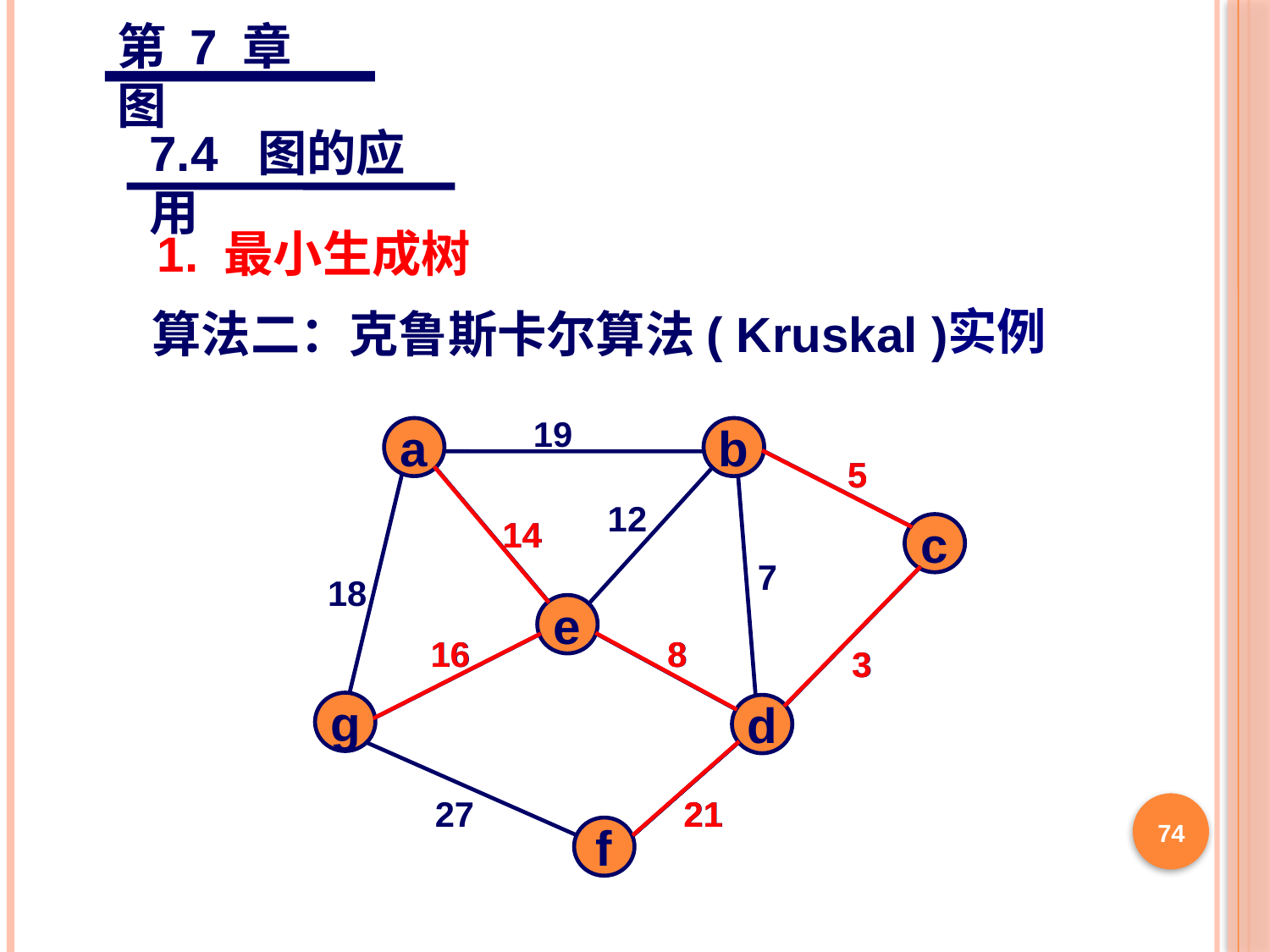

第 7 章  图

7.4  图的应用

1. 最小生成树
实例
算法二：克鲁斯卡尔算法( Kruskal )
19
a
b
5

12
14
c
7
18

e
16
8

3
g
d

27
21
f
5

14

16
8

3

21
74